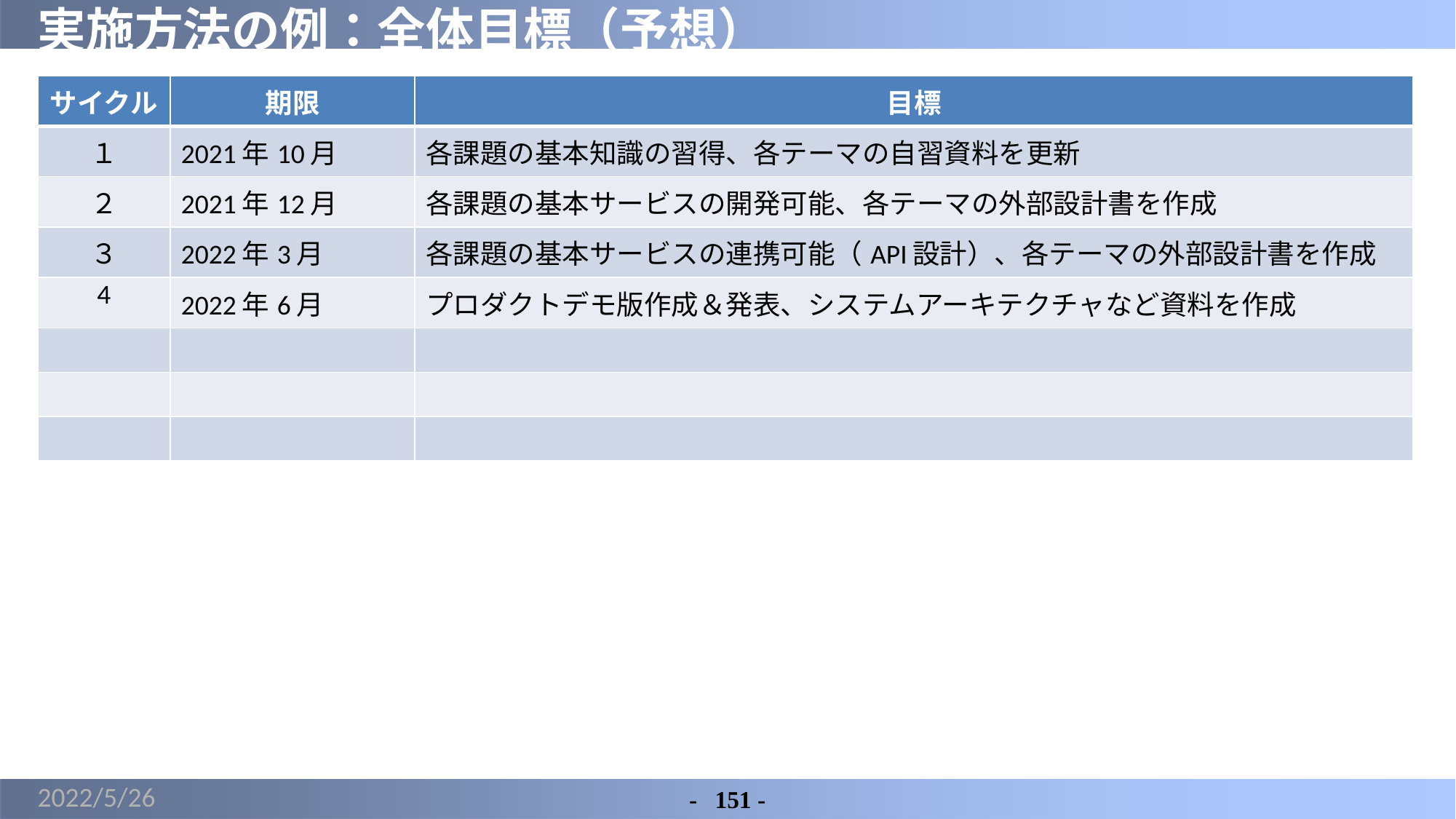

# 実施方法の例：全体目標（予想）
| サイクル | 期限 | 目標 |
| --- | --- | --- |
| １ | 2021年10月 | 各課題の基本知識の習得、各テーマの自習資料を更新 |
| ２ | 2021年12月 | 各課題の基本サービスの開発可能、各テーマの外部設計書を作成 |
| ３ | 2022年3月 | 各課題の基本サービスの連携可能（API設計）、各テーマの外部設計書を作成 |
| 4 | 2022年6月 | プロダクトデモ版作成＆発表、システムアーキテクチャなど資料を作成 |
|  |  |  |
|  |  |  |
|  |  |  |
2022/5/26
-	151 -